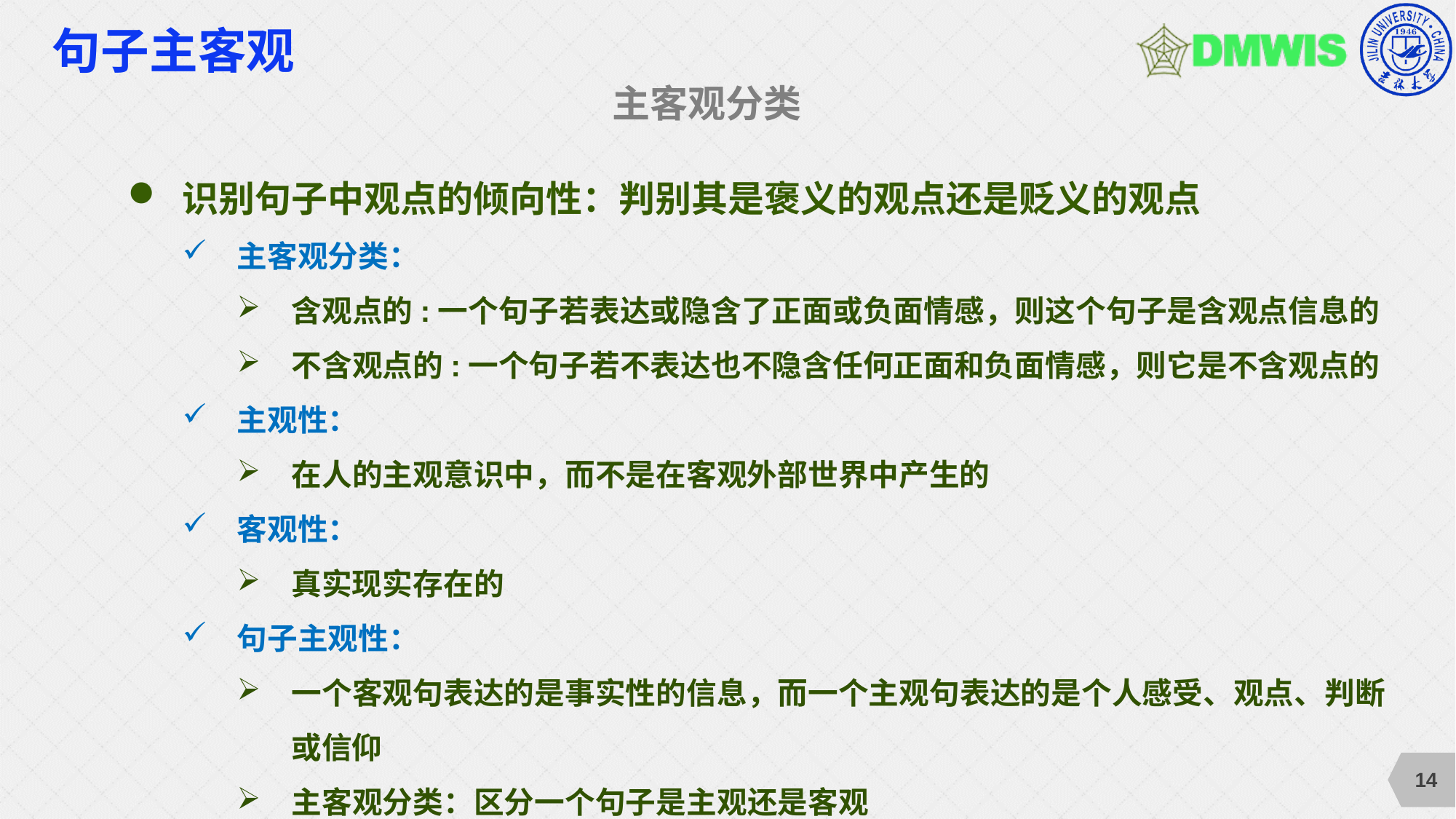

# 句子主客观
主客观分类
识别句子中观点的倾向性：判别其是褒义的观点还是贬义的观点
主客观分类：
含观点的:一个句子若表达或隐含了正面或负面情感，则这个句子是含观点信息的
不含观点的:一个句子若不表达也不隐含任何正面和负面情感，则它是不含观点的
主观性：
在人的主观意识中，而不是在客观外部世界中产生的
客观性：
真实现实存在的
句子主观性：
一个客观句表达的是事实性的信息，而一个主观句表达的是个人感受、观点、判断或信仰
主客观分类：区分一个句子是主观还是客观

14